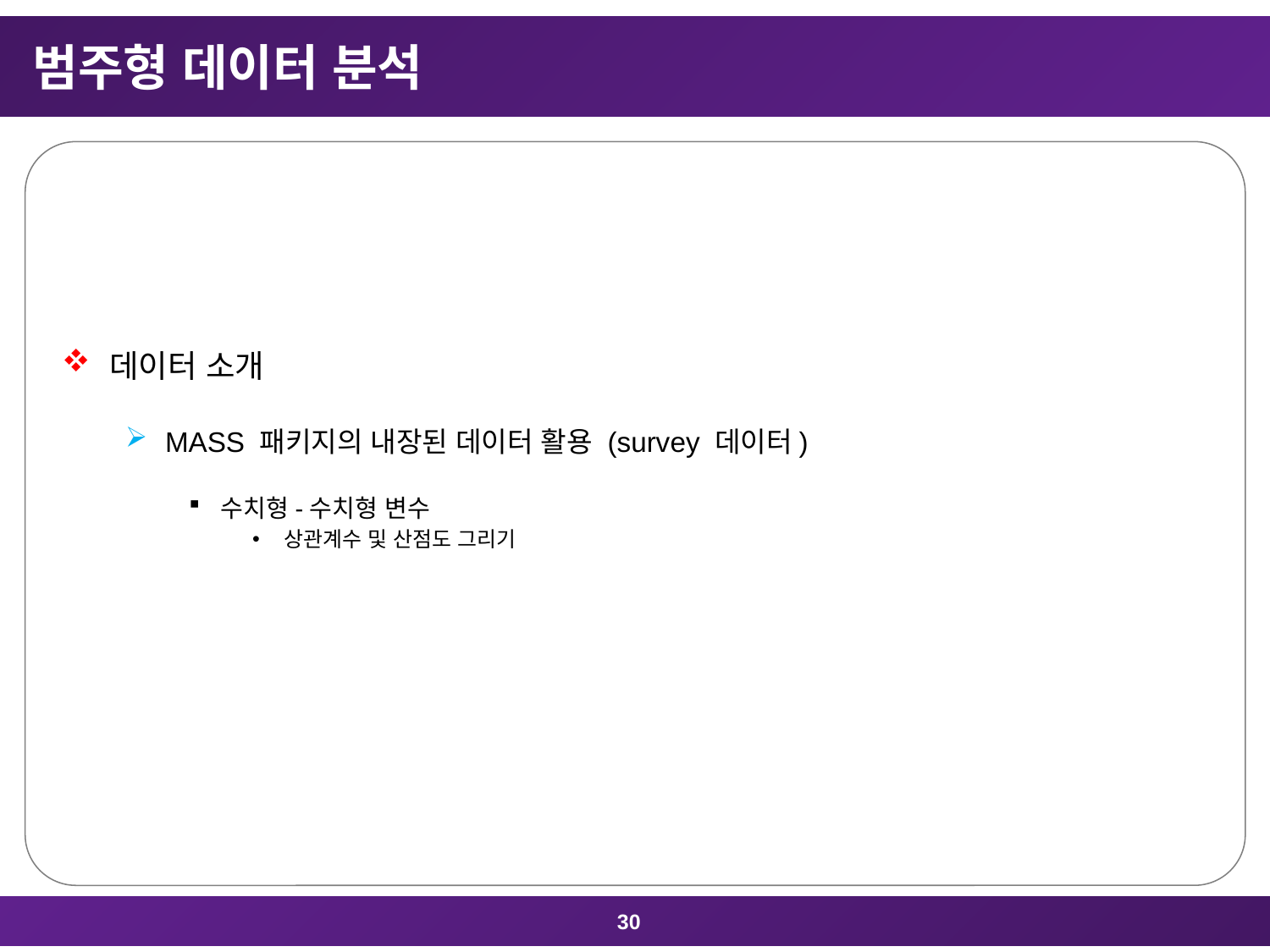

# 범주형 데이터 분석
데이터 소개

MASS 패키지의 내장된 데이터 활용 (survey 데이터)

수치형-수치형 변수
상관계수 및 산점도 그리기

30